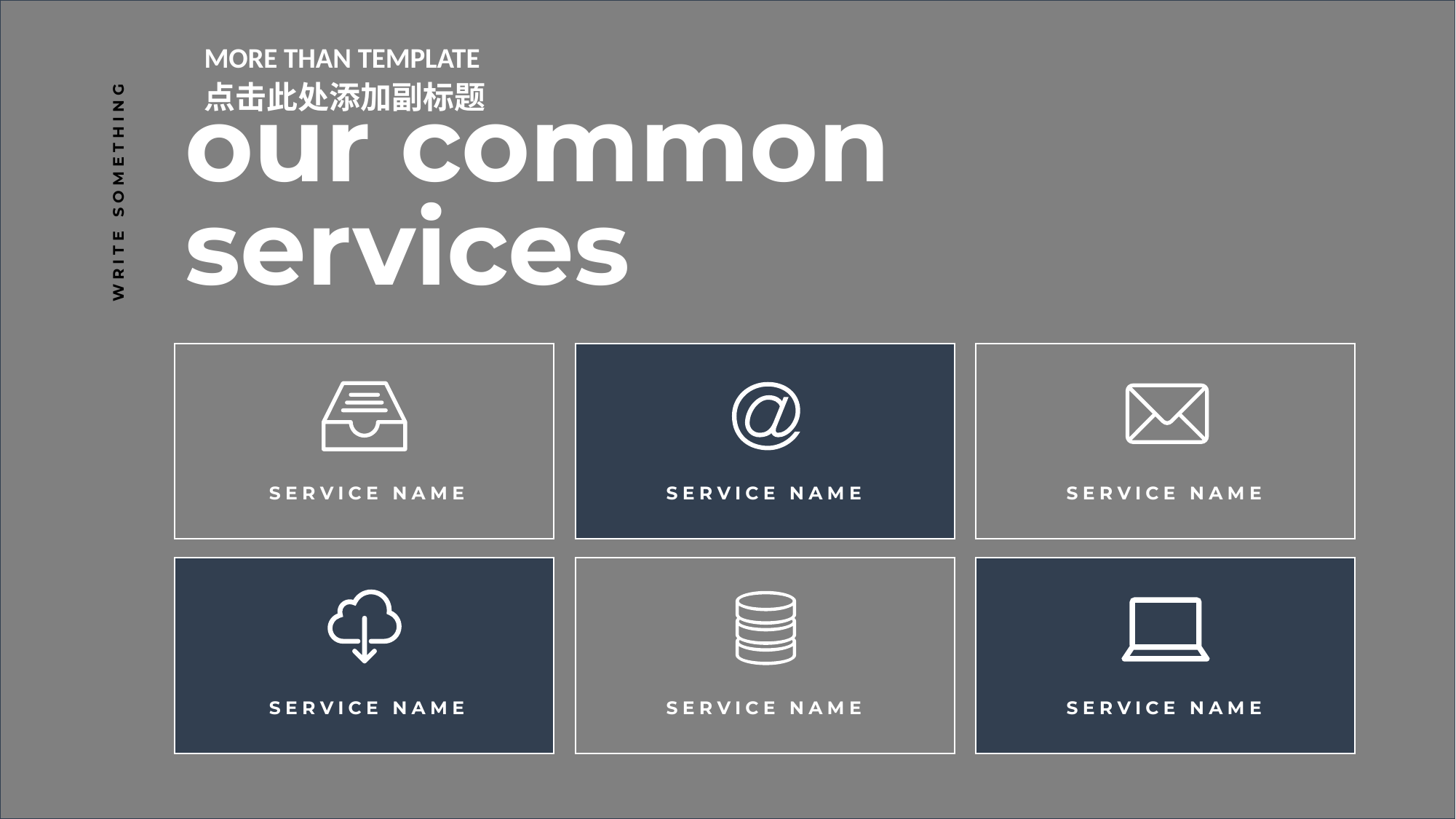

MORE THAN TEMPLATE
点击此处添加副标题
our common
services
WRITE SOMETHING

SERVICE NAME
SERVICE NAME
SERVICE NAME

SERVICE NAME
SERVICE NAME
SERVICE NAME